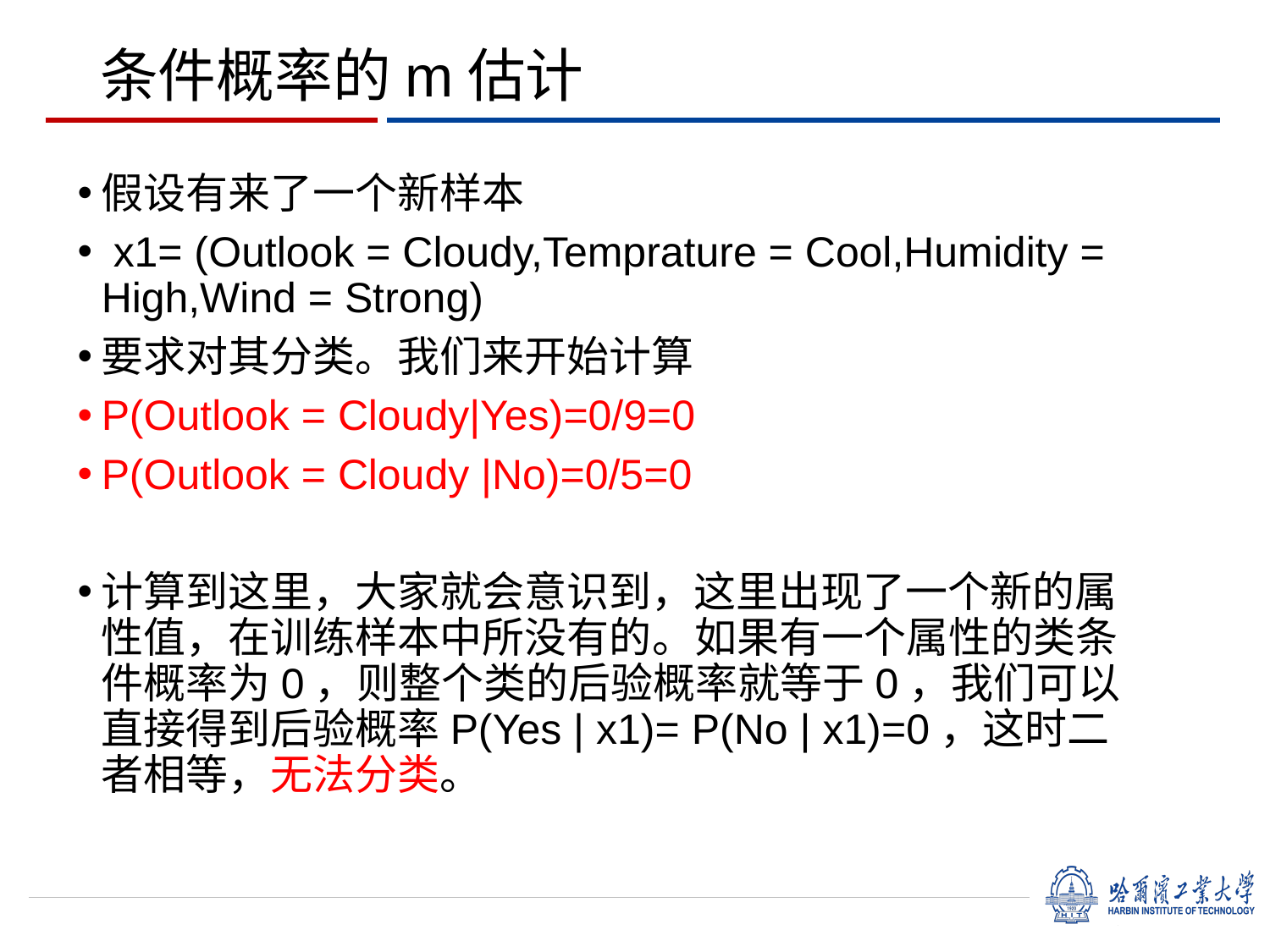

# 条件概率的m估计
假设有来了一个新样本
 x1= (Outlook = Cloudy,Temprature = Cool,Humidity = High,Wind = Strong)
要求对其分类。我们来开始计算
P(Outlook = Cloudy|Yes)=0/9=0
P(Outlook = Cloudy |No)=0/5=0

计算到这里，大家就会意识到，这里出现了一个新的属性值，在训练样本中所没有的。如果有一个属性的类条件概率为0，则整个类的后验概率就等于0，我们可以直接得到后验概率P(Yes | x1)= P(No | x1)=0，这时二者相等，无法分类。